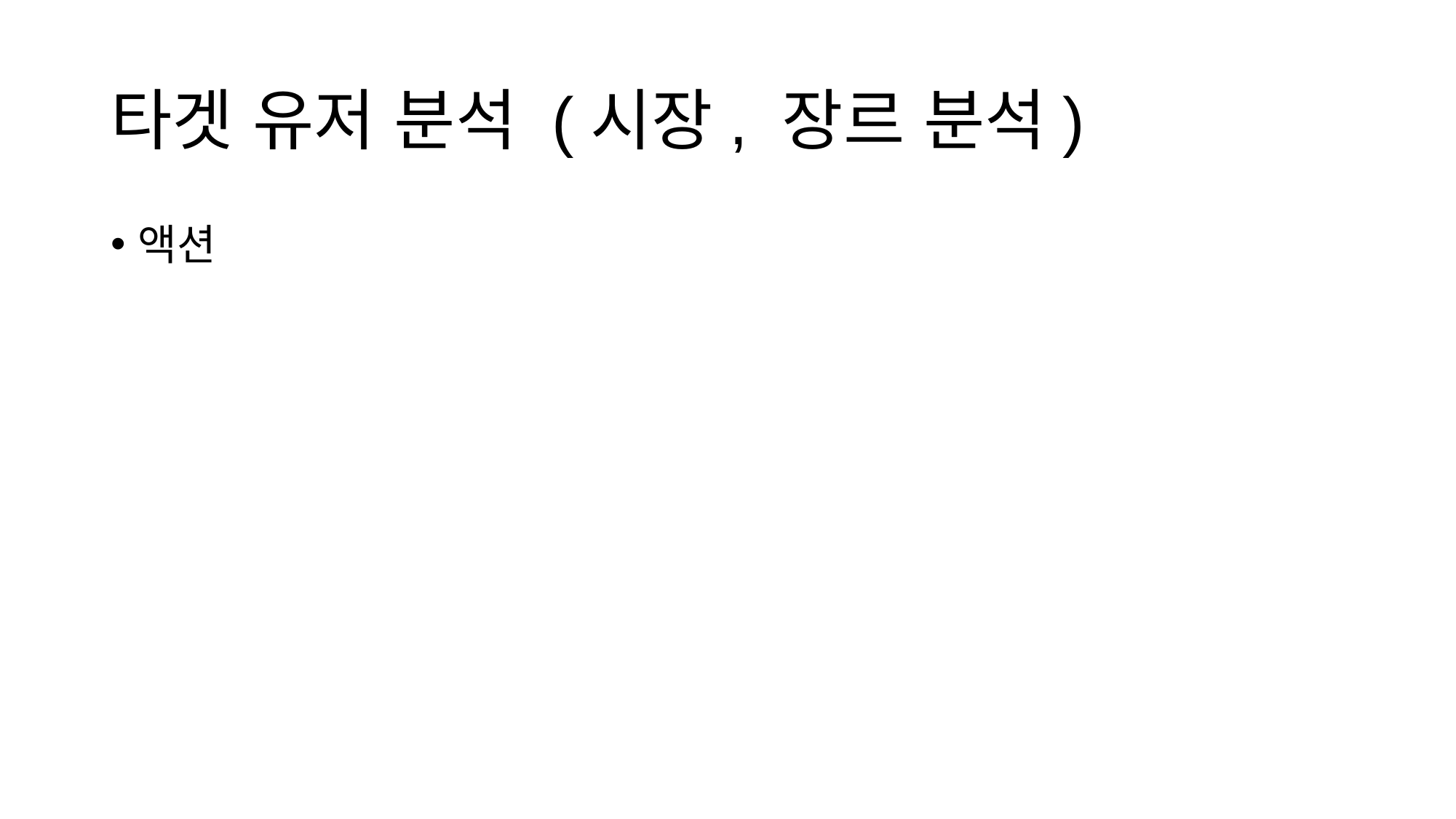

# 타겟 유저 분석 (시장, 장르 분석)
액션